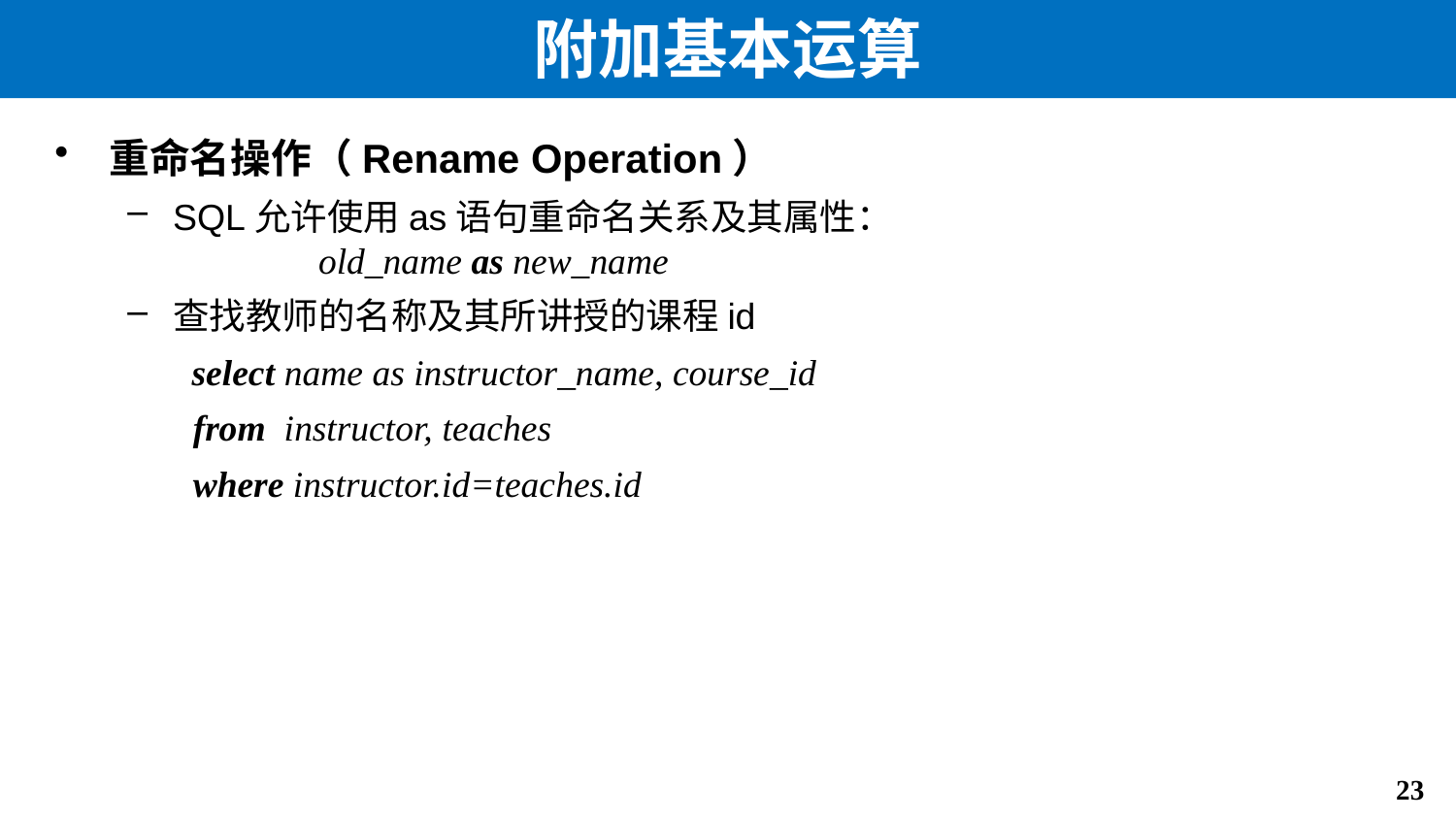

# 附加基本运算
重命名操作（Rename Operation）
SQL允许使用as语句重命名关系及其属性：
	old_name as new_name
查找教师的名称及其所讲授的课程id
       select name as instructor_name, course_id
               from  instructor, teaches
               where instructor.id=teaches.id